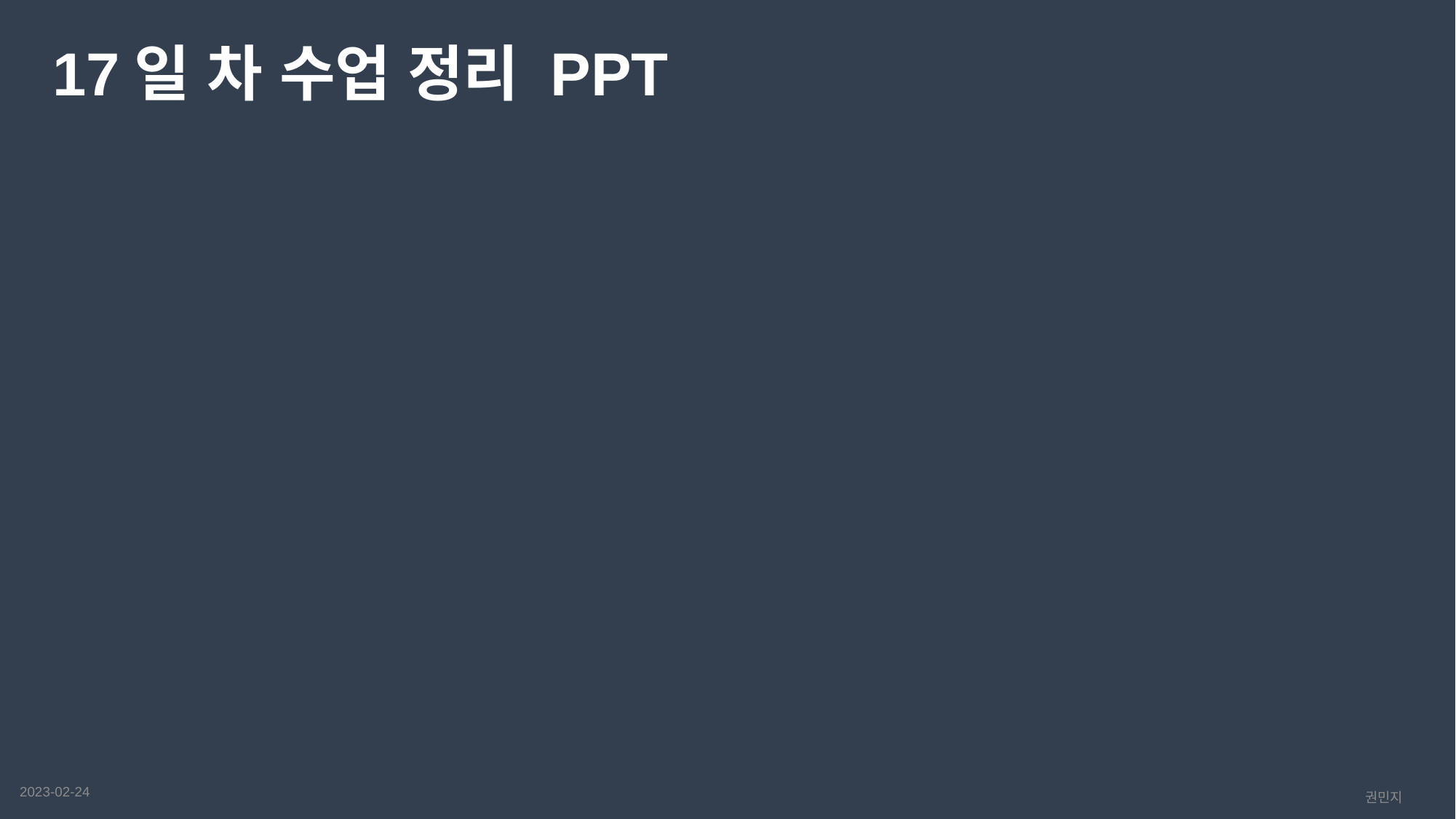

17일 차 수업 정리 PPT
2023-02-24
권민지